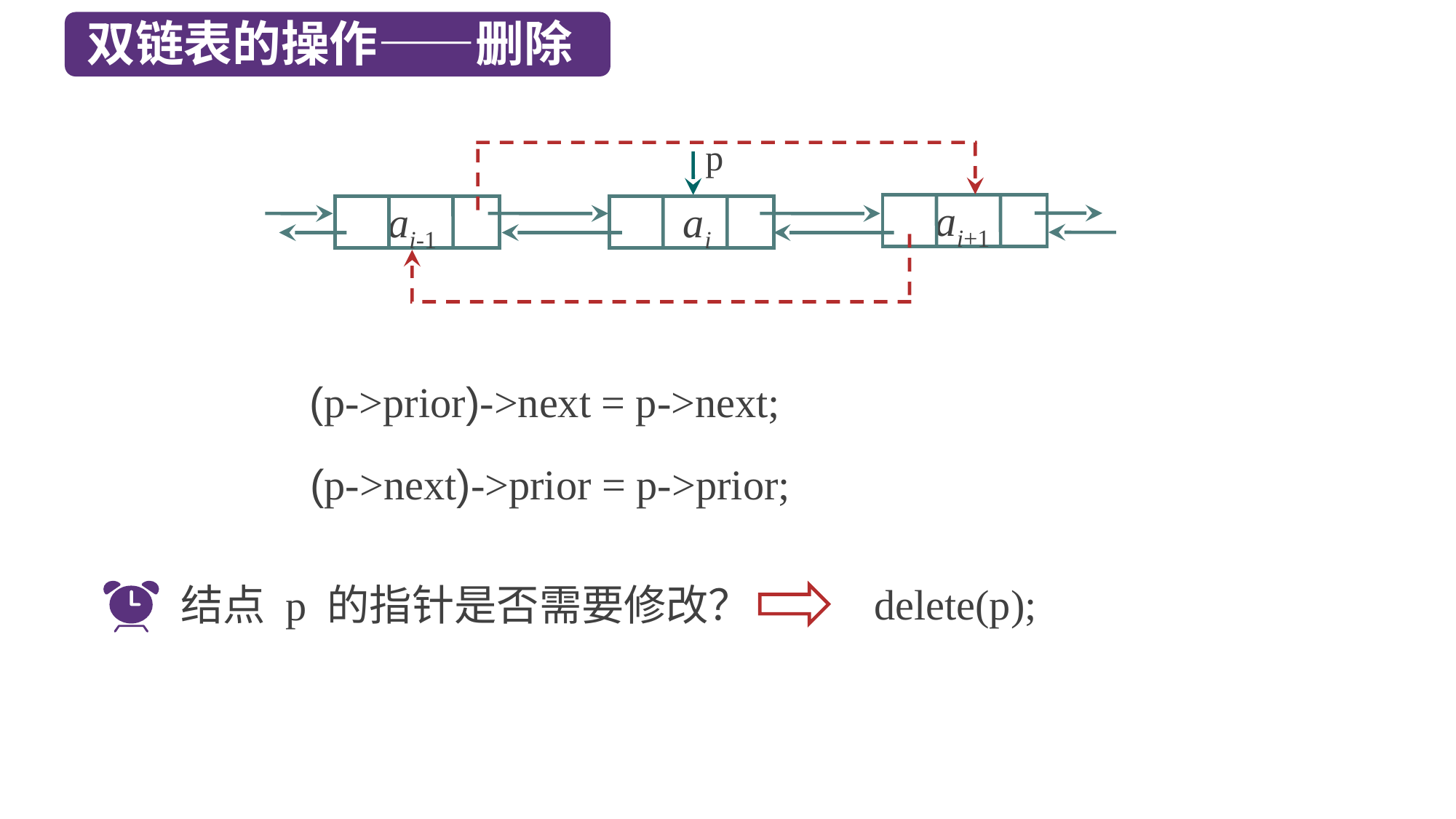

双链表的操作——删除

p

     ai+1

     ai-1

      ai

(p->prior)->next = p->next;
(p->next)->prior = p->prior;
delete(p);

结点 p 的指针是否需要修改？